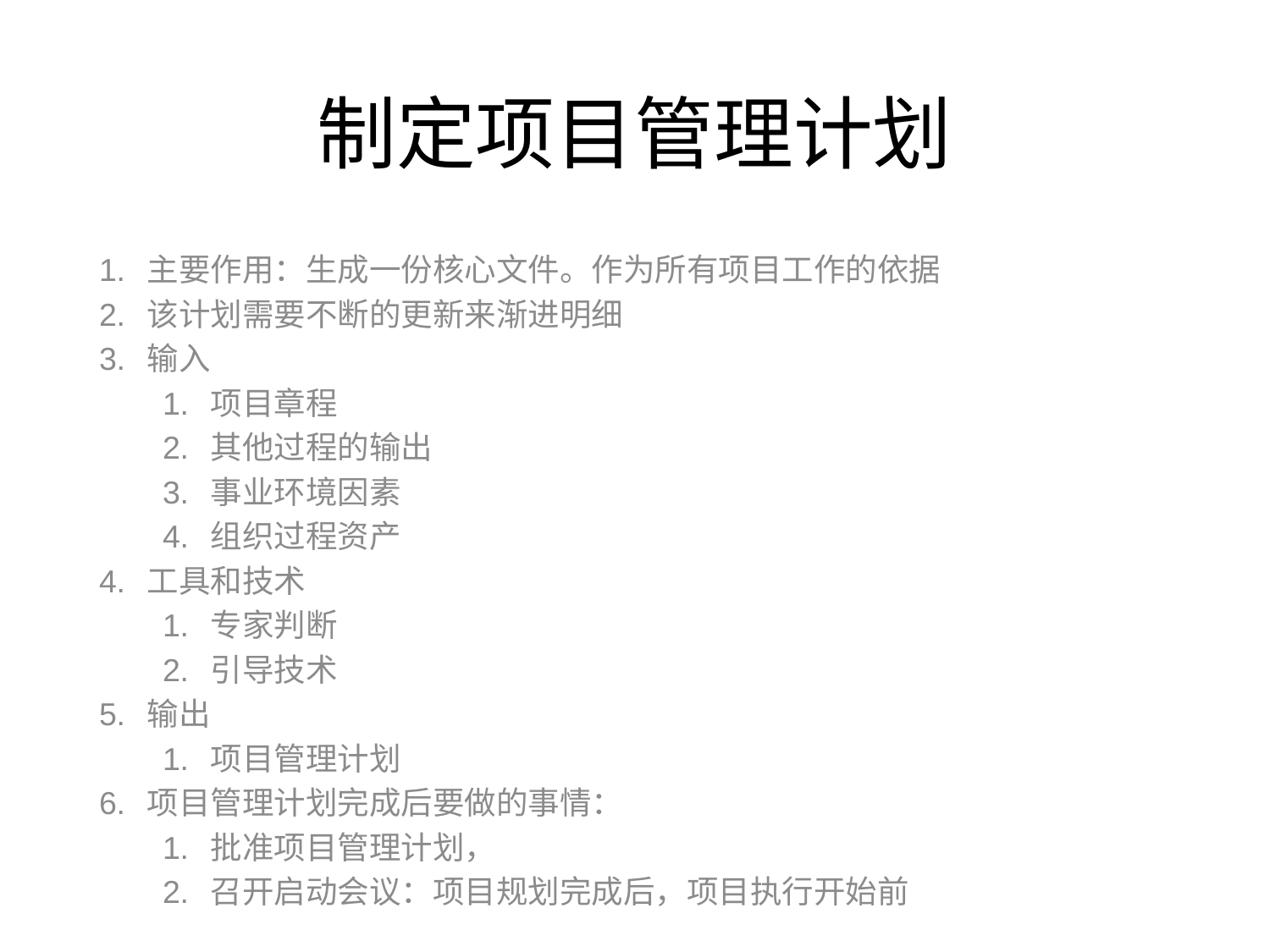

# 制定项目管理计划
主要作用：生成一份核心文件。作为所有项目工作的依据
该计划需要不断的更新来渐进明细
输入
项目章程
其他过程的输出
事业环境因素
组织过程资产
工具和技术
专家判断
引导技术
输出
项目管理计划
项目管理计划完成后要做的事情：
批准项目管理计划，
召开启动会议：项目规划完成后，项目执行开始前